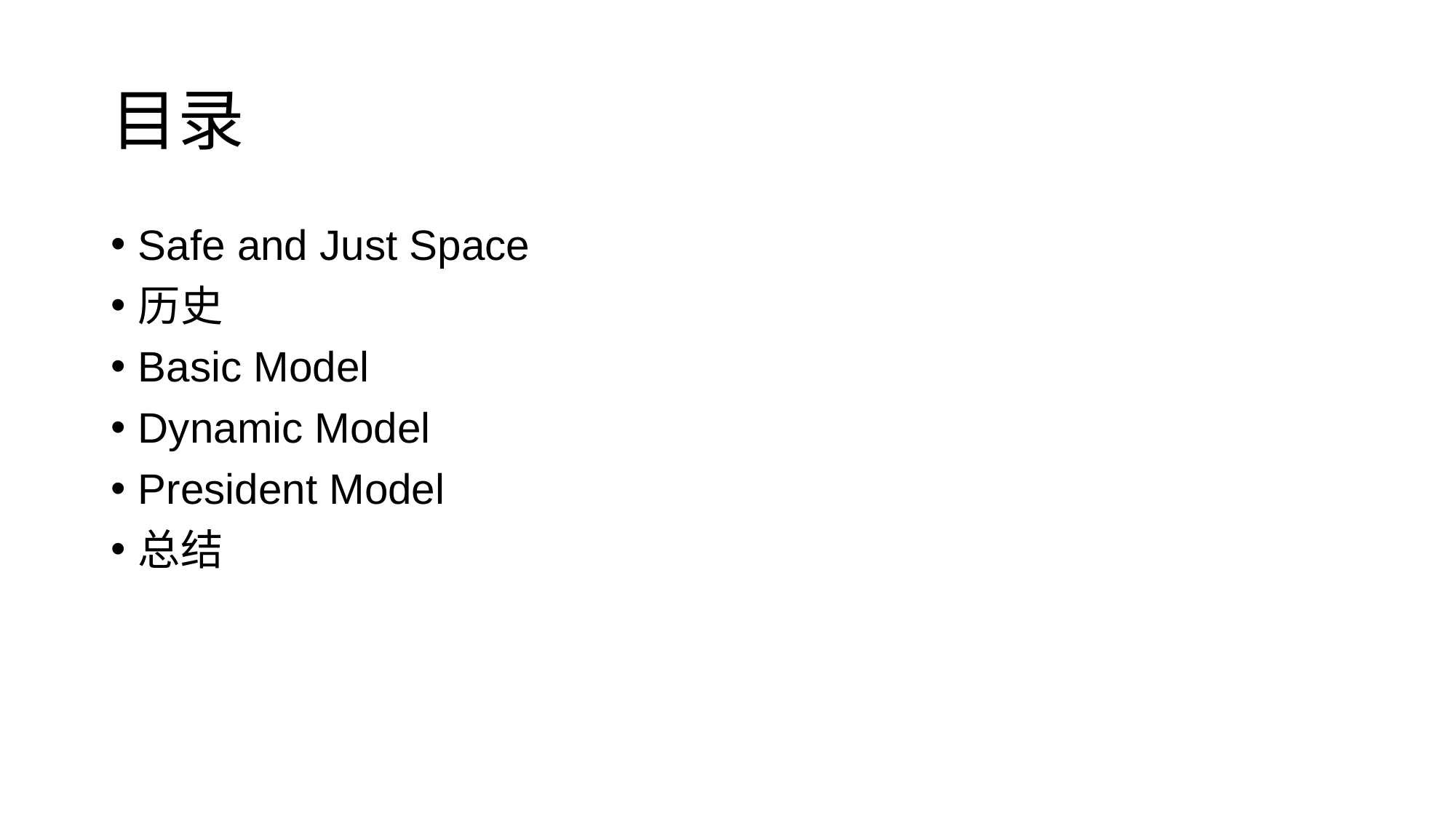

# 目录
Safe and Just Space
历史
Basic Model
Dynamic Model
President Model
总结